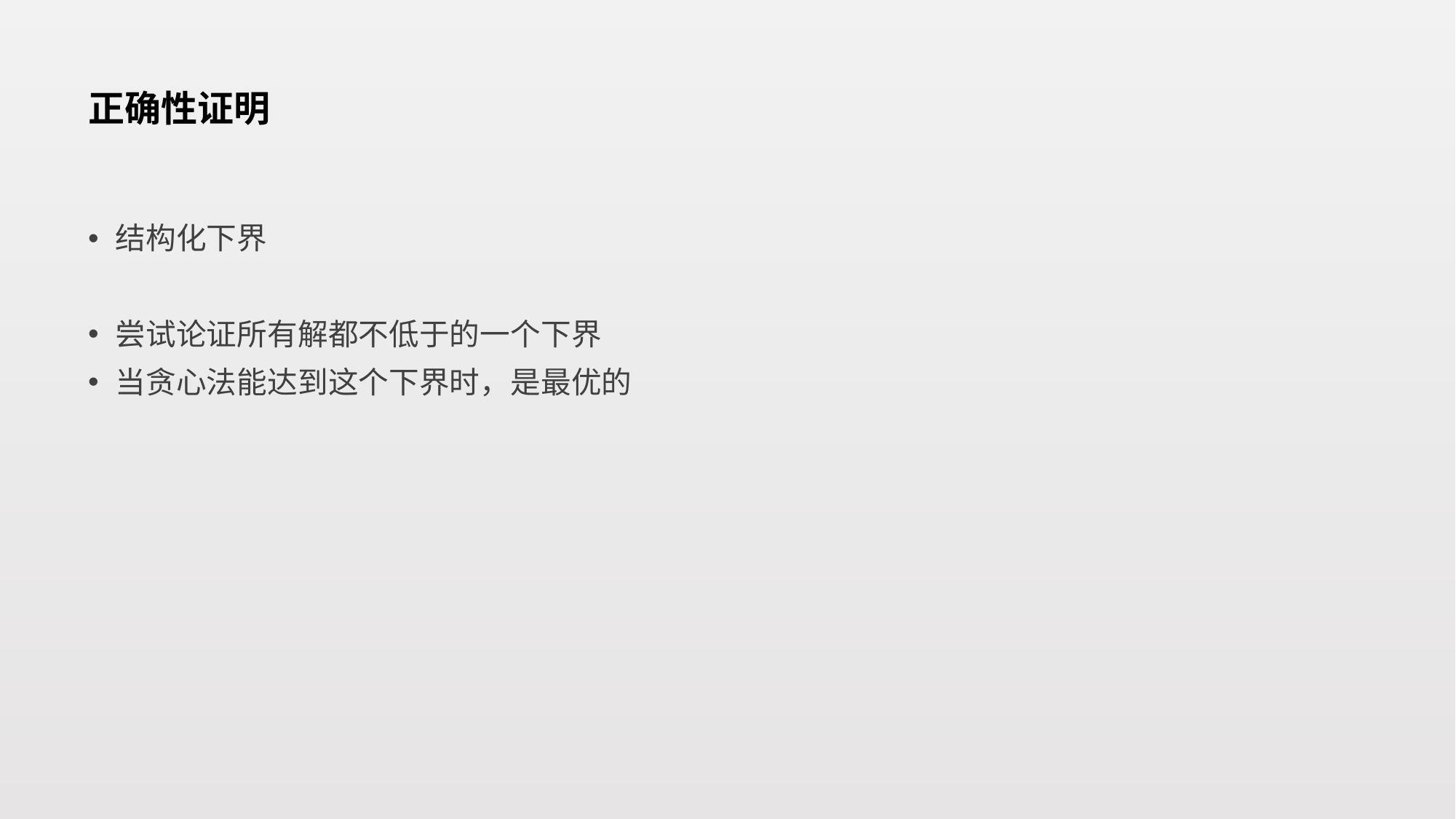

# 正确性证明
结构化下界

尝试论证所有解都不低于的一个下界
当贪心法能达到这个下界时，是最优的